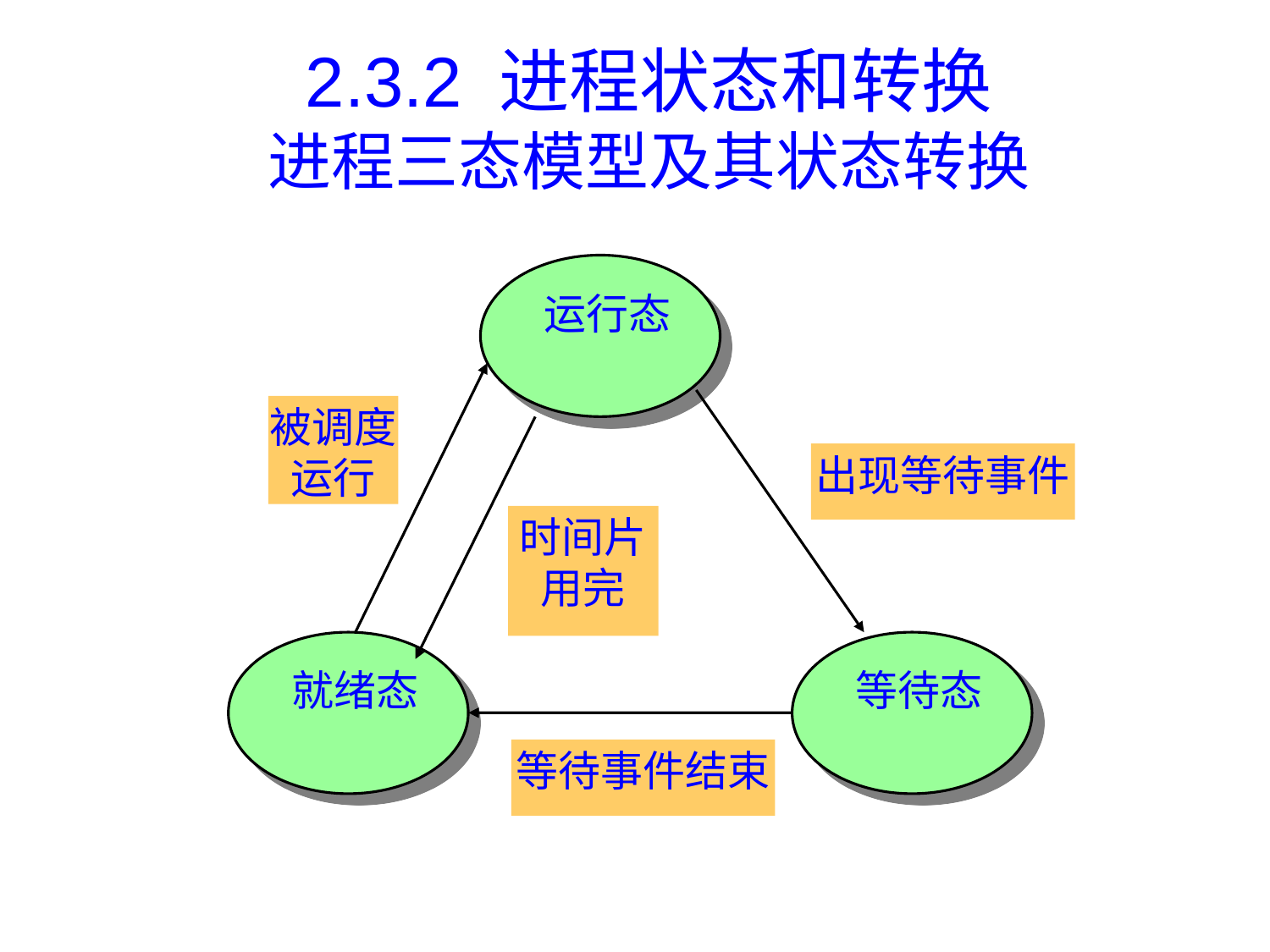

2.3.2 进程状态和转换
进程三态模型及其状态转换

运行态

被调度运行

出现等待事件
时间片用完

就绪态
等待态

等待事件结束